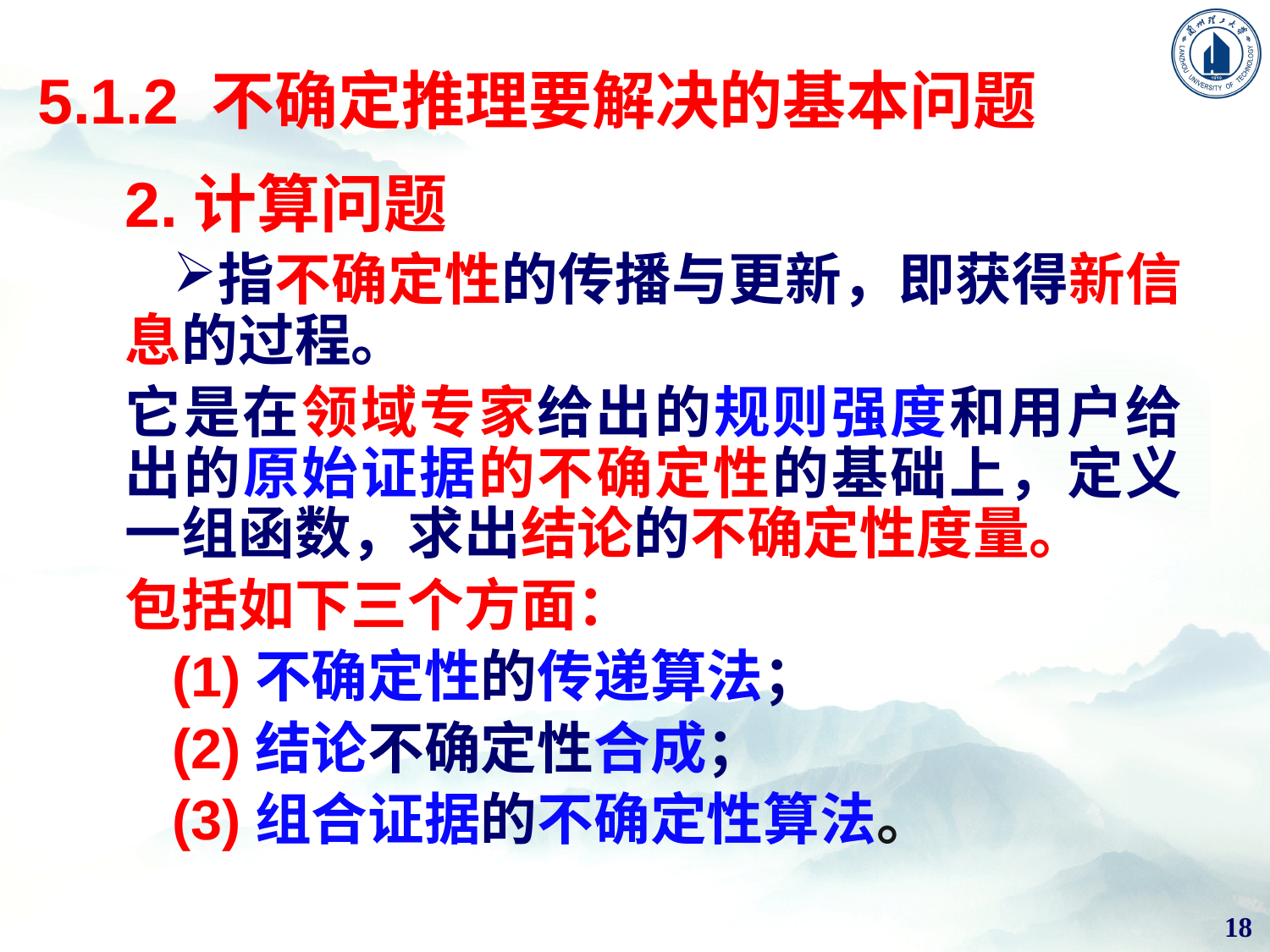

#
5.1.2 不确定推理要解决的基本问题
2.计算问题
指不确定性的传播与更新，即获得新信息的过程。
它是在领域专家给出的规则强度和用户给出的原始证据的不确定性的基础上，定义一组函数，求出结论的不确定性度量。
包括如下三个方面：
   (1)不确定性的传递算法；
   (2)结论不确定性合成；
   (3)组合证据的不确定性算法。
18